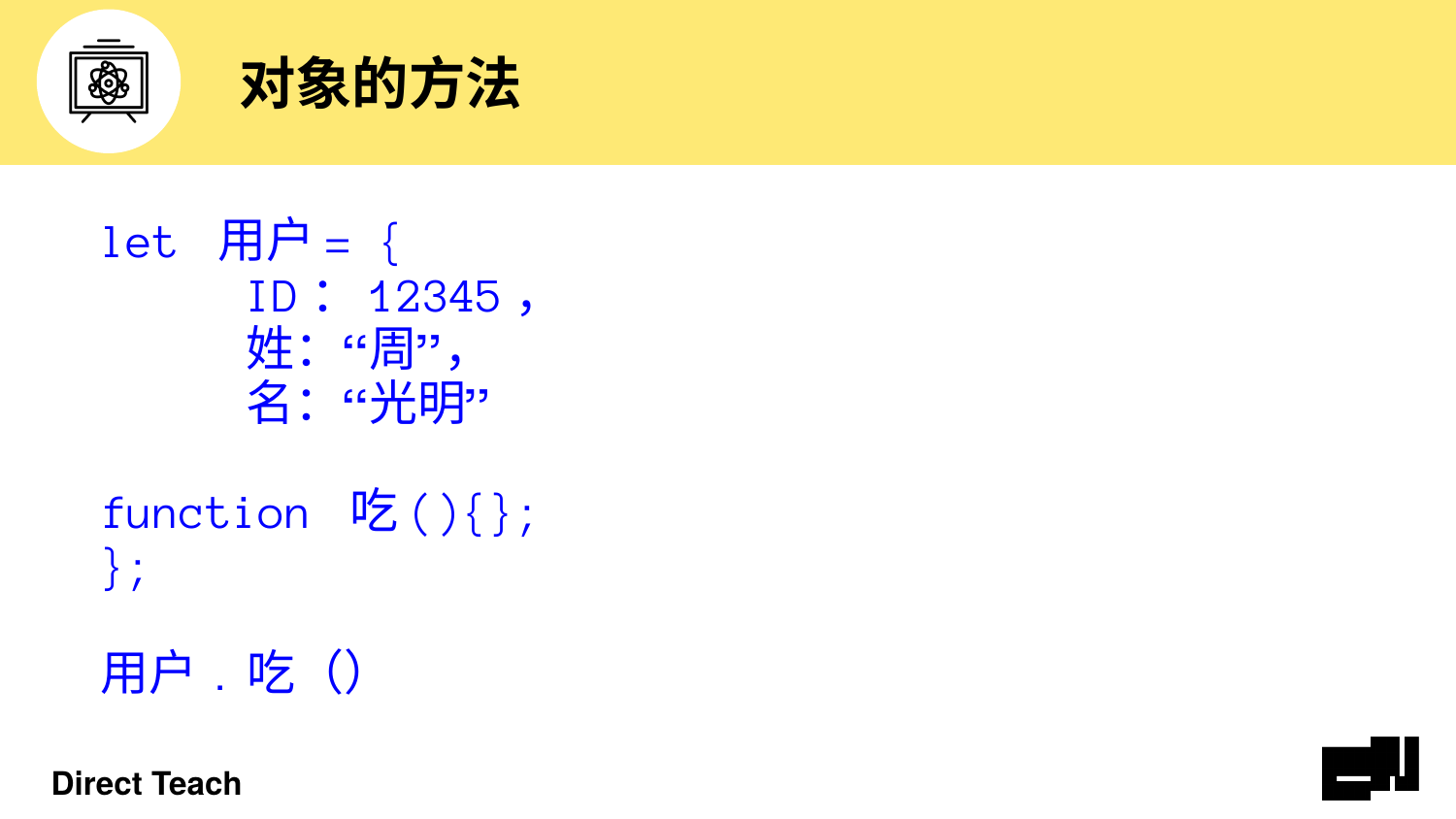

# 对象的方法
let 用户= {
	ID：12345，
	姓：“周”，
	名：“光明”

function 吃(){};
};

用户.吃（）